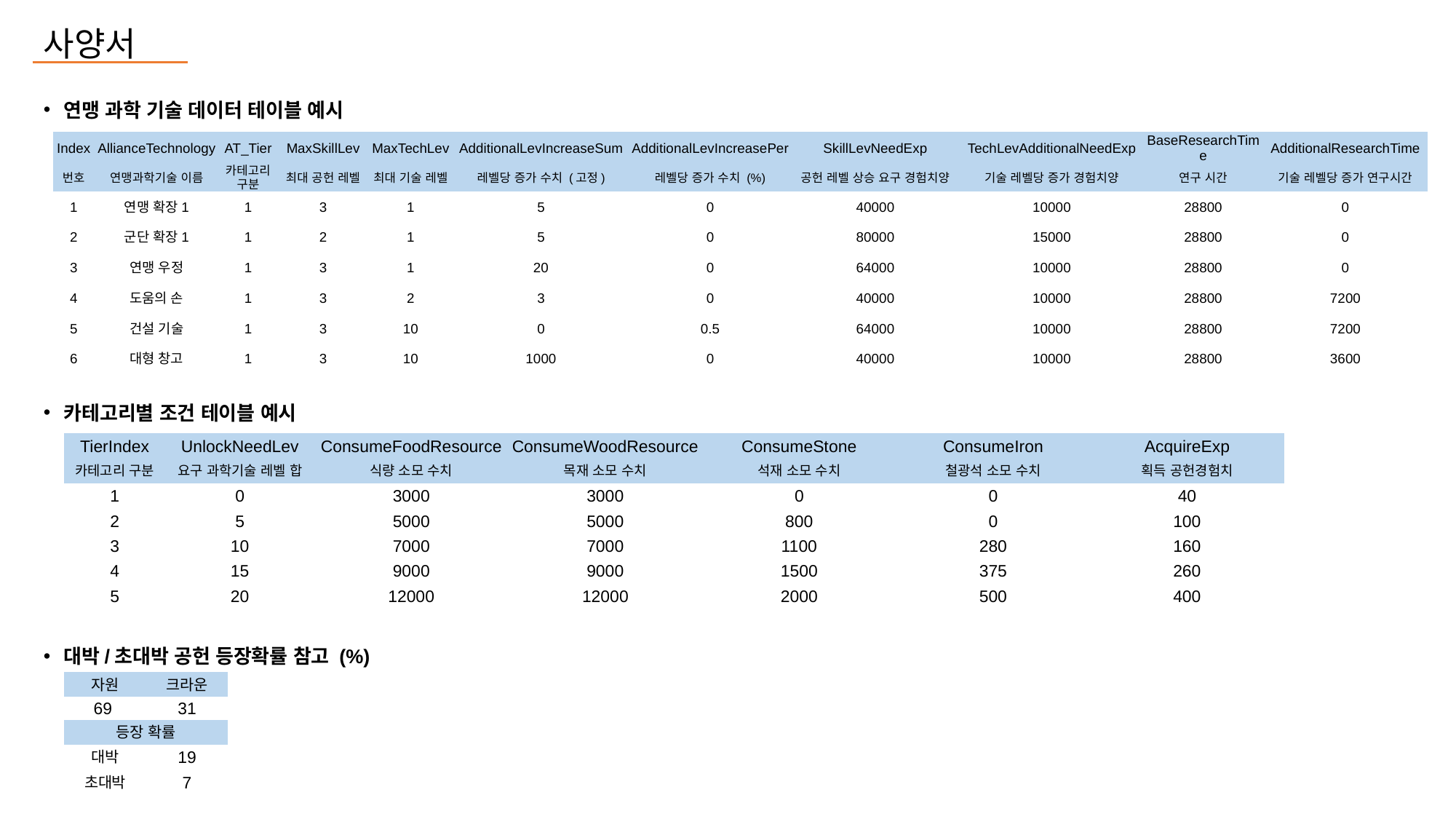

사양서
연맹 과학 기술 데이터 테이블 예시
| Index | AllianceTechnology | AT\_Tier | MaxSkillLev | MaxTechLev | AdditionalLevIncreaseSum | AdditionalLevIncreasePer | SkillLevNeedExp | TechLevAdditionalNeedExp | BaseResearchTime | AdditionalResearchTime |
| --- | --- | --- | --- | --- | --- | --- | --- | --- | --- | --- |
| 번호 | 연맹과학기술 이름 | 카테고리 구분 | 최대 공헌 레벨 | 최대 기술 레벨 | 레벨당 증가 수치 (고정) | 레벨당 증가 수치 (%) | 공헌 레벨 상승 요구 경험치양 | 기술 레벨당 증가 경험치양 | 연구 시간 | 기술 레벨당 증가 연구시간 |
| 1 | 연맹 확장1 | 1 | 3 | 1 | 5 | 0 | 40000 | 10000 | 28800 | 0 |
| 2 | 군단 확장1 | 1 | 2 | 1 | 5 | 0 | 80000 | 15000 | 28800 | 0 |
| 3 | 연맹 우정 | 1 | 3 | 1 | 20 | 0 | 64000 | 10000 | 28800 | 0 |
| 4 | 도움의 손 | 1 | 3 | 2 | 3 | 0 | 40000 | 10000 | 28800 | 7200 |
| 5 | 건설 기술 | 1 | 3 | 10 | 0 | 0.5 | 64000 | 10000 | 28800 | 7200 |
| 6 | 대형 창고 | 1 | 3 | 10 | 1000 | 0 | 40000 | 10000 | 28800 | 3600 |
카테고리별 조건 테이블 예시
| TierIndex | UnlockNeedLev | ConsumeFoodResource | ConsumeWoodResource | ConsumeStone | ConsumeIron | AcquireExp |
| --- | --- | --- | --- | --- | --- | --- |
| 카테고리 구분 | 요구 과학기술 레벨 합 | 식량 소모 수치 | 목재 소모 수치 | 석재 소모 수치 | 철광석 소모 수치 | 획득 공헌경험치 |
| 1 | 0 | 3000 | 3000 | 0 | 0 | 40 |
| 2 | 5 | 5000 | 5000 | 800 | 0 | 100 |
| 3 | 10 | 7000 | 7000 | 1100 | 280 | 160 |
| 4 | 15 | 9000 | 9000 | 1500 | 375 | 260 |
| 5 | 20 | 12000 | 12000 | 2000 | 500 | 400 |
대박/초대박 공헌 등장확률 참고 (%)
| 자원 | 크라운 |
| --- | --- |
| 69 | 31 |
| 등장 확률 |  |
| 대박 | 19 |
| 초대박 | 7 |